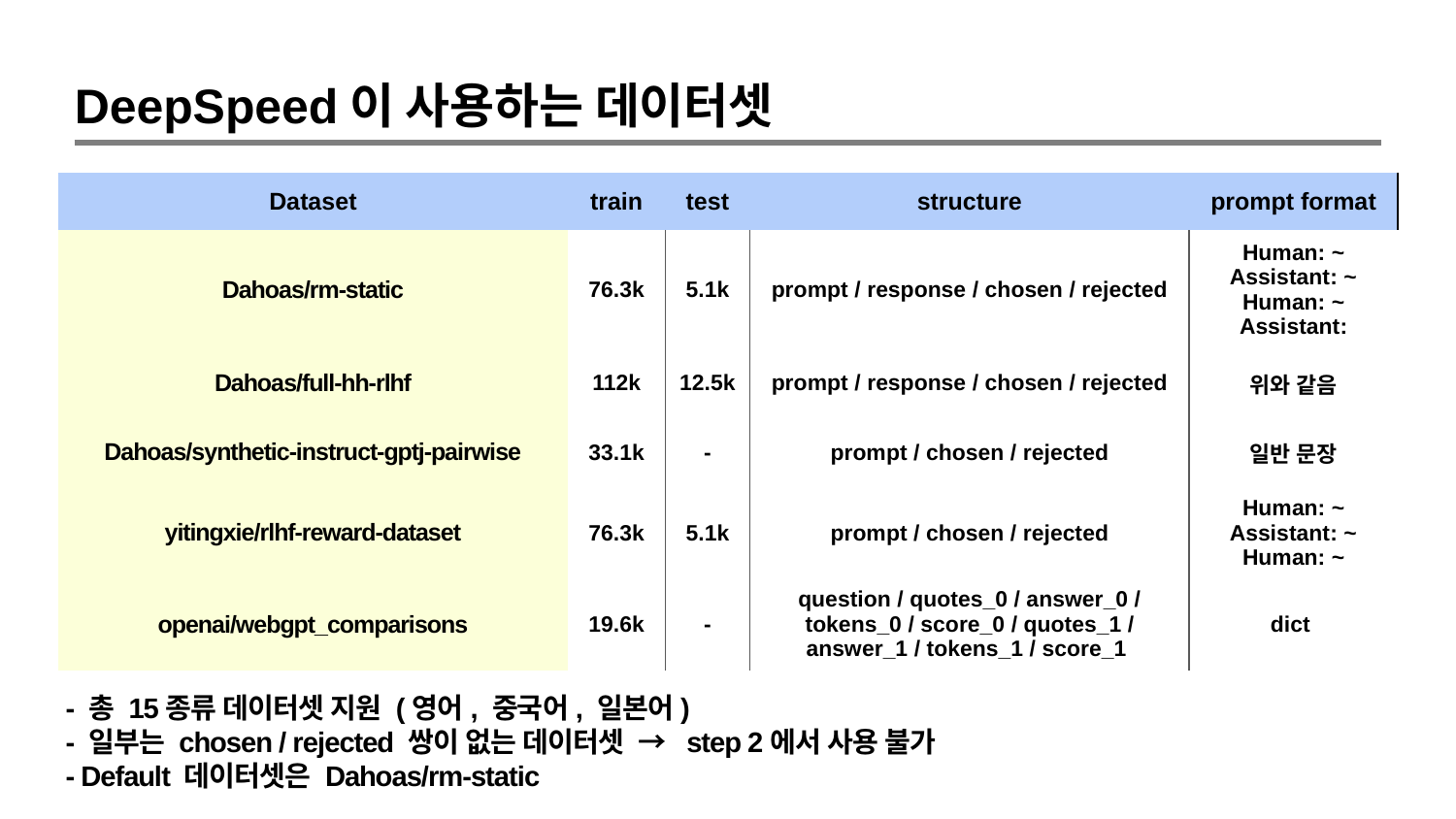

DeepSpeed이 사용하는 데이터셋
| Dataset | train | test | structure | prompt format |
| --- | --- | --- | --- | --- |
| Dahoas/rm-static | 76.3k | 5.1k | prompt / response / chosen / rejected | Human: ~ Assistant: ~ Human: ~ Assistant: |
| Dahoas/full-hh-rlhf | 112k | 12.5k | prompt / response / chosen / rejected | 위와 같음 |
| Dahoas/synthetic-instruct-gptj-pairwise | 33.1k | - | prompt / chosen / rejected | 일반 문장 |
| yitingxie/rlhf-reward-dataset | 76.3k | 5.1k | prompt / chosen / rejected | Human: ~ Assistant: ~ Human: ~ |
| openai/webgpt\_comparisons | 19.6k | - | question / quotes\_0 / answer\_0 / tokens\_0 / score\_0 / quotes\_1 / answer\_1 / tokens\_1 / score\_1 | dict |
- 총 15종류 데이터셋 지원 (영어, 중국어, 일본어)
- 일부는 chosen / rejected 쌍이 없는 데이터셋  →  step 2에서 사용 불가
- Default 데이터셋은 Dahoas/rm-static